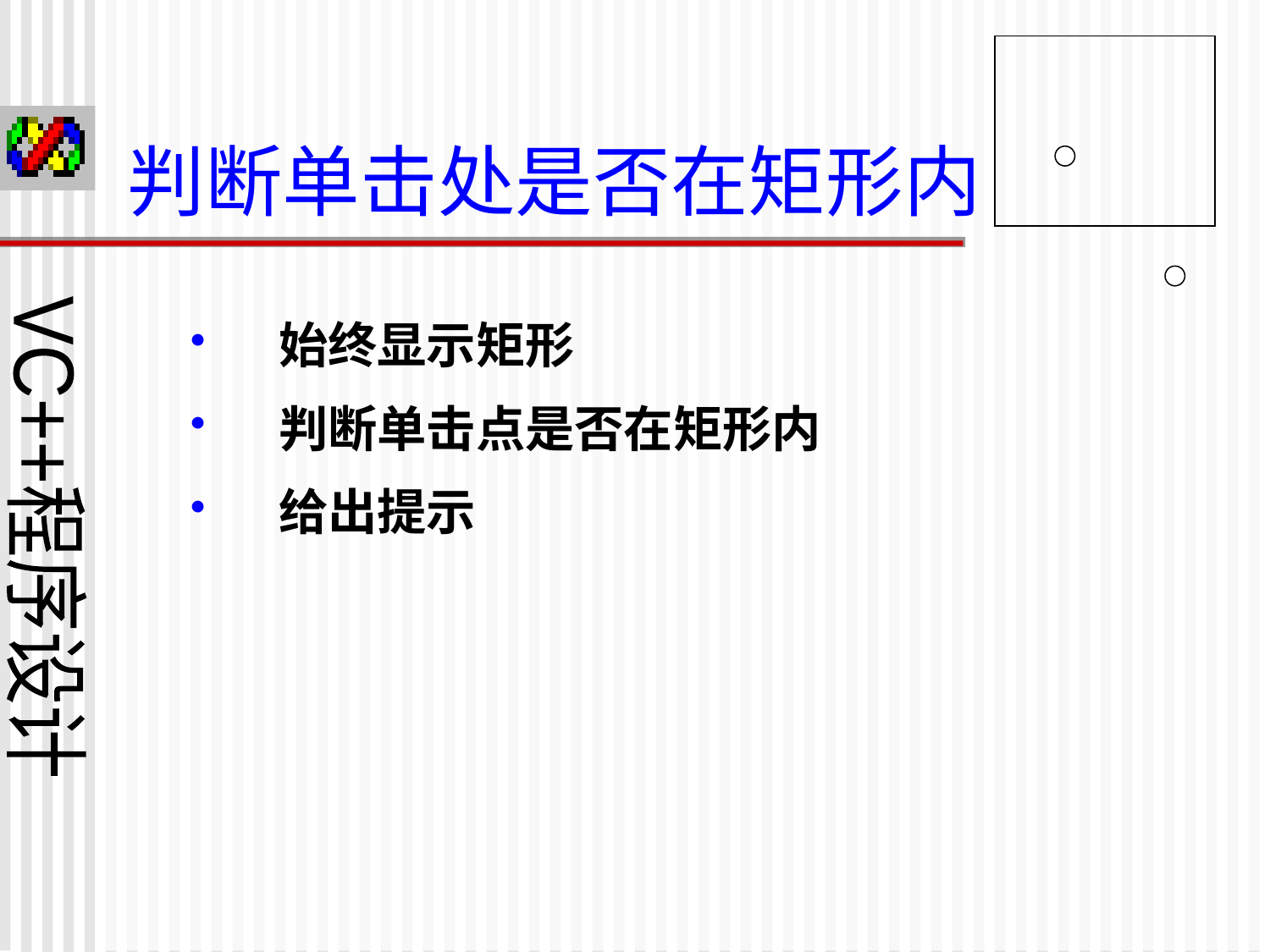

判断单击处是否在矩形内

 始终显示矩形
 判断单击点是否在矩形内
 给出提示